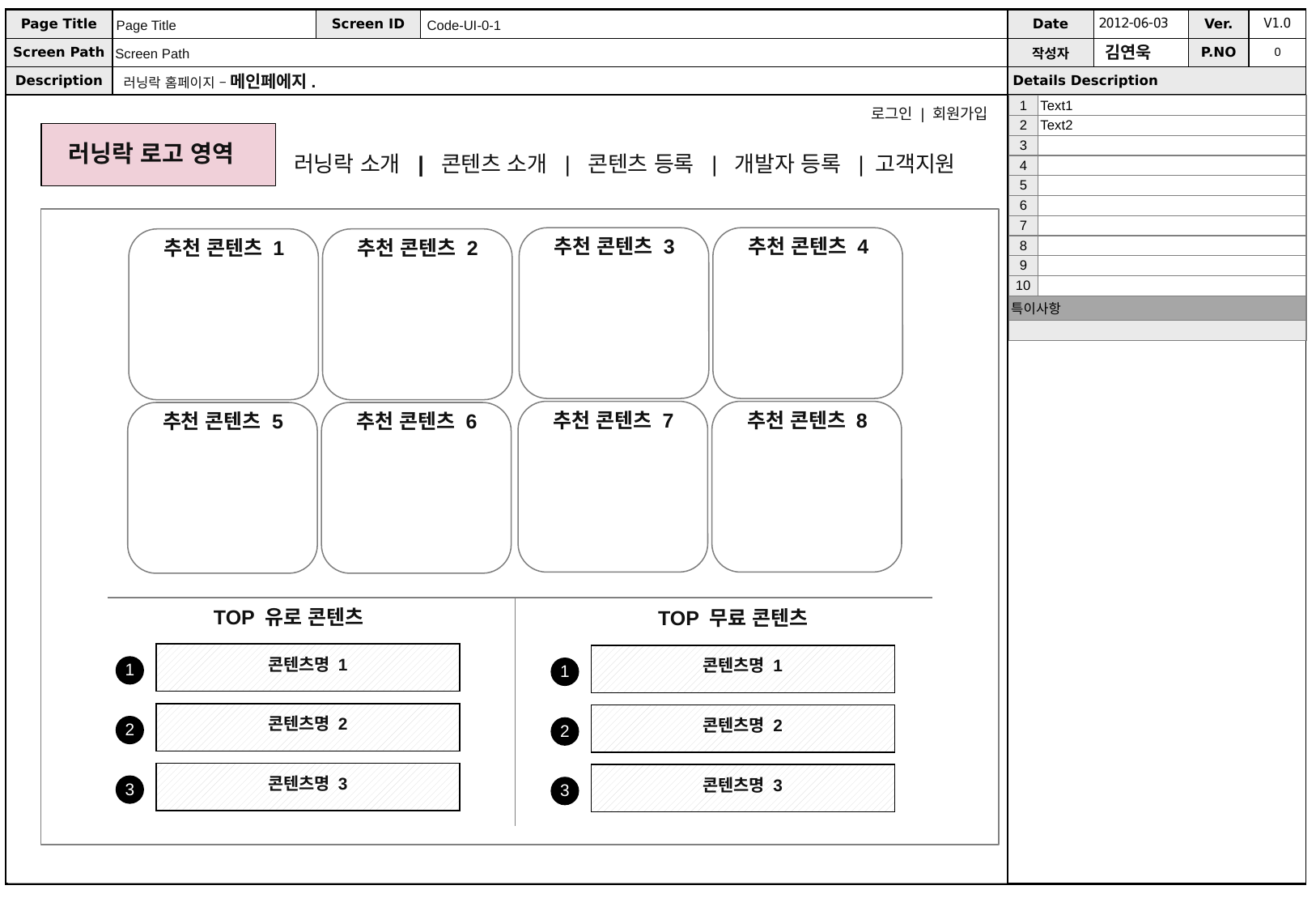

Page Title
Code-UI-0-1
김연욱
Screen Path
0
러닝락 홈페이지 – 메인페에지.
| 1 | Text1 |
| --- | --- |
| 2 | Text2 |
| 3 |  |
| 4 |  |
| 5 |  |
| 6 |  |
| 7 |  |
| 8 |  |
| 9 |  |
| 10 |  |
| 특이사항 |  |
|  |  |
로그인 | 회원가입
러닝락 로고 영역
러닝락 소개  |  콘텐츠 소개  |  콘텐츠 등록  |  개발자 등록  | 고객지원

추천 콘텐츠 3
추천 콘텐츠 4
추천 콘텐츠 1
추천 콘텐츠 2

추천 콘텐츠 7
추천 콘텐츠 8
추천 콘텐츠 5
추천 콘텐츠 6
TOP 유로 콘텐츠
TOP 무료 콘텐츠
콘텐츠명 1
콘텐츠명 1
1
1
콘텐츠명 2
콘텐츠명 2
2
2
콘텐츠명 3
콘텐츠명 3
3
3